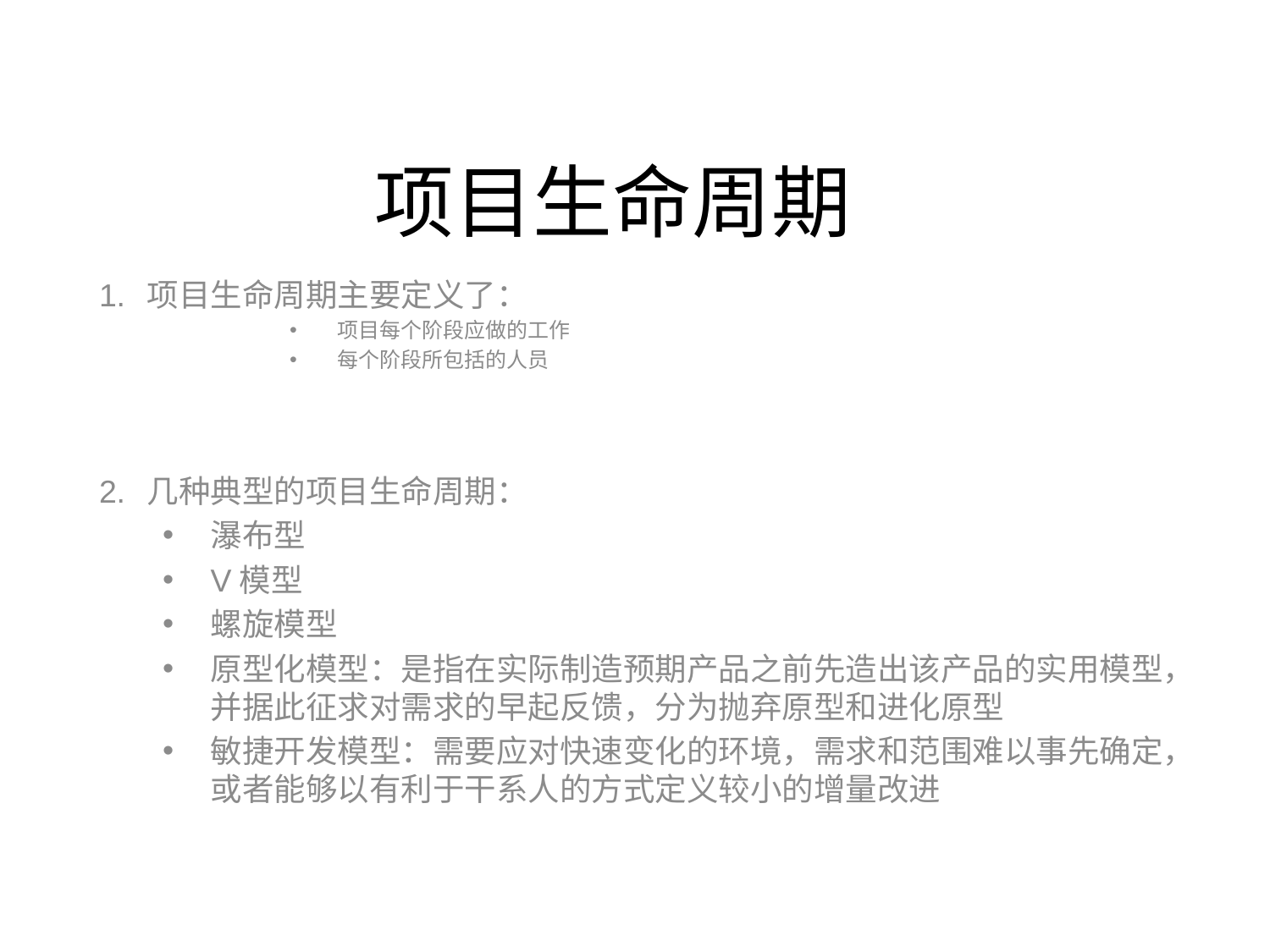

# 项目生命周期
项目生命周期主要定义了：
项目每个阶段应做的工作
每个阶段所包括的人员

几种典型的项目生命周期：
瀑布型
V模型
螺旋模型
原型化模型：是指在实际制造预期产品之前先造出该产品的实用模型，并据此征求对需求的早起反馈，分为抛弃原型和进化原型
敏捷开发模型：需要应对快速变化的环境，需求和范围难以事先确定，或者能够以有利于干系人的方式定义较小的增量改进